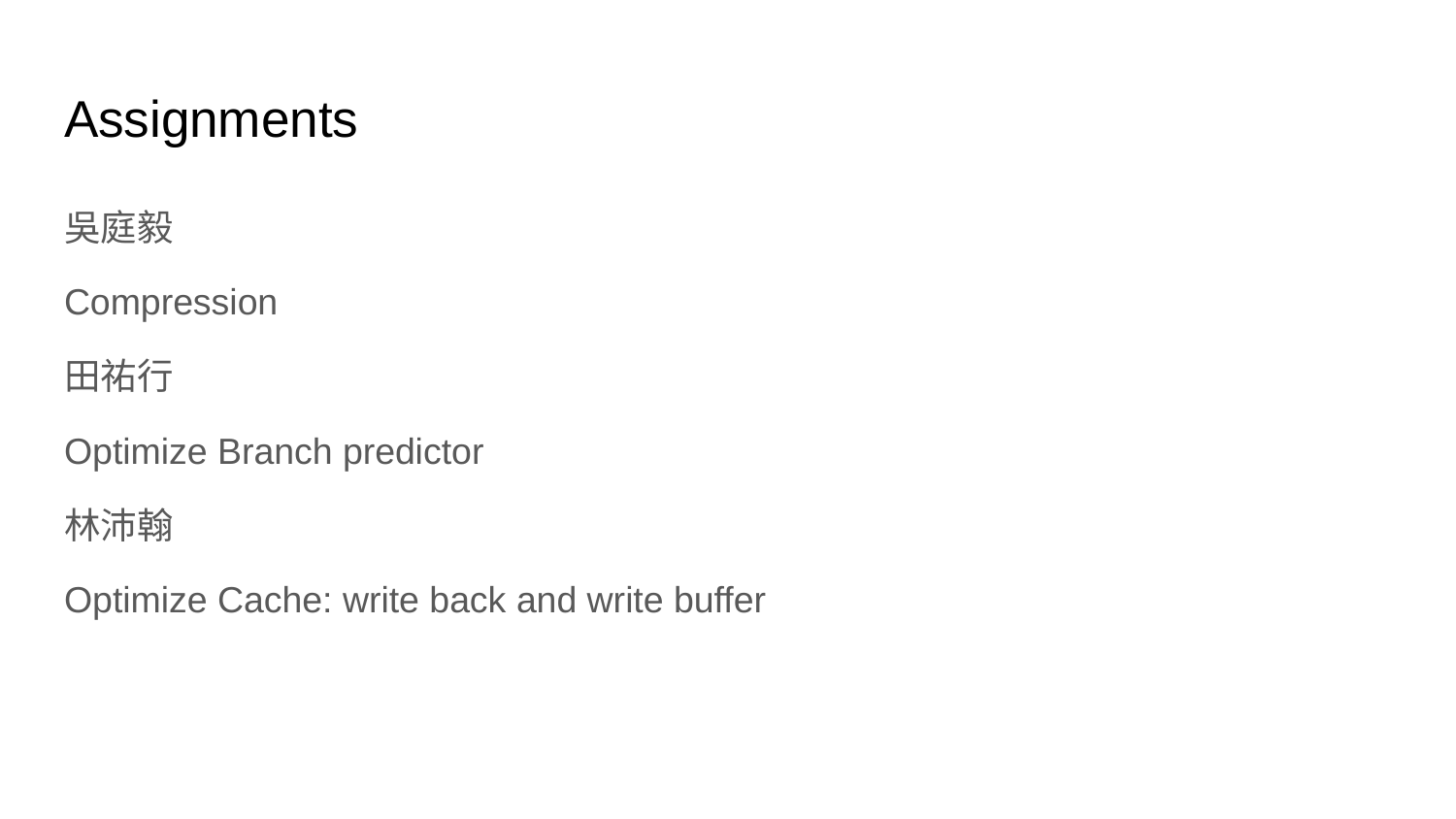

# Assignments
吳庭毅
Compression
田祐行
Optimize Branch predictor
林沛翰
Optimize Cache: write back and write buffer